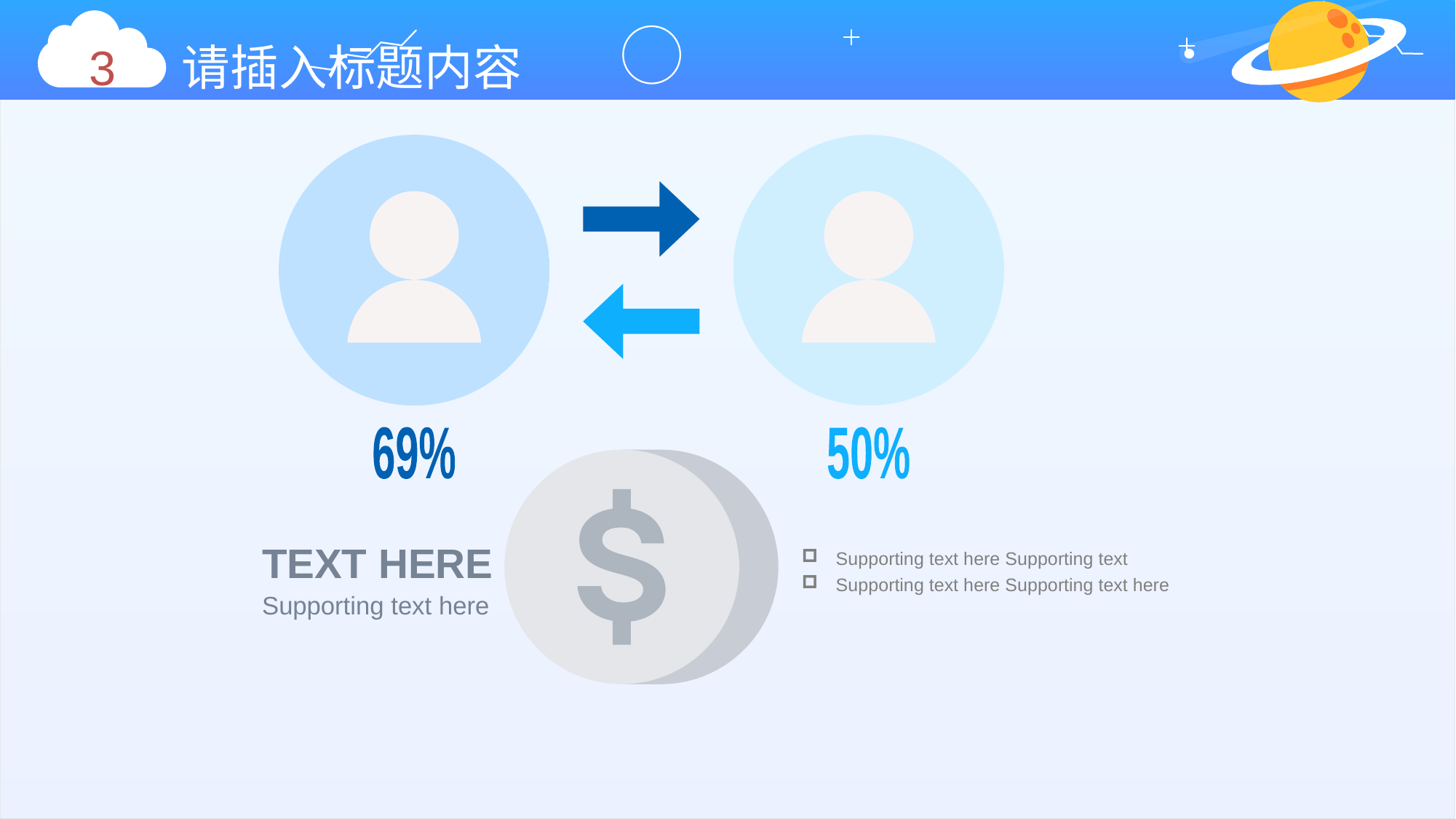

3    请插入标题内容

69%
50%

TEXT HERE
Supporting text here Supporting text
Supporting text here Supporting text here
Supporting text here